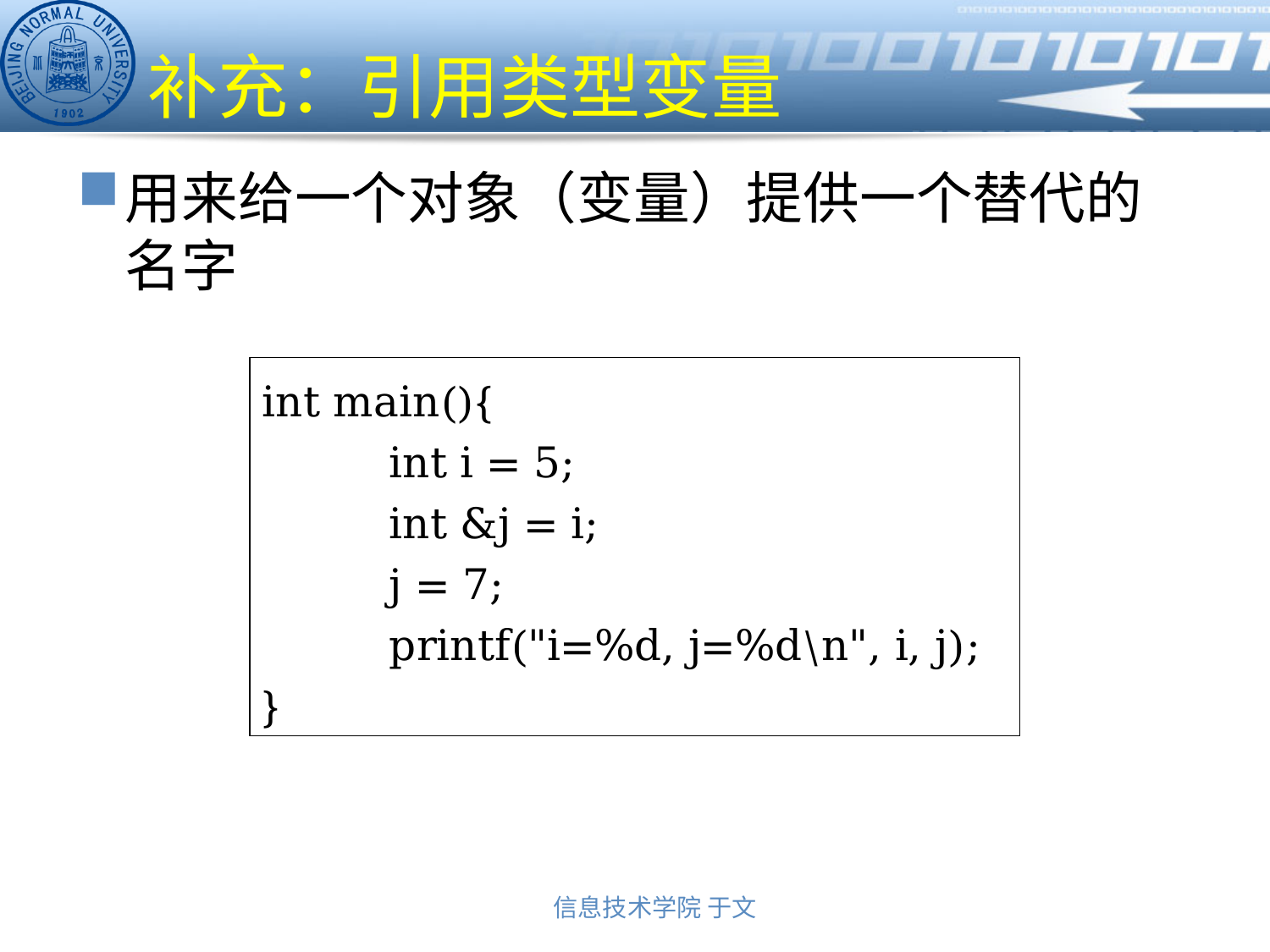

# 补充：引用类型变量
用来给一个对象（变量）提供一个替代的名字
int main(){
	int i = 5;
	int &j = i;
	j = 7;
	printf("i=%d, j=%d\n", i, j);
}